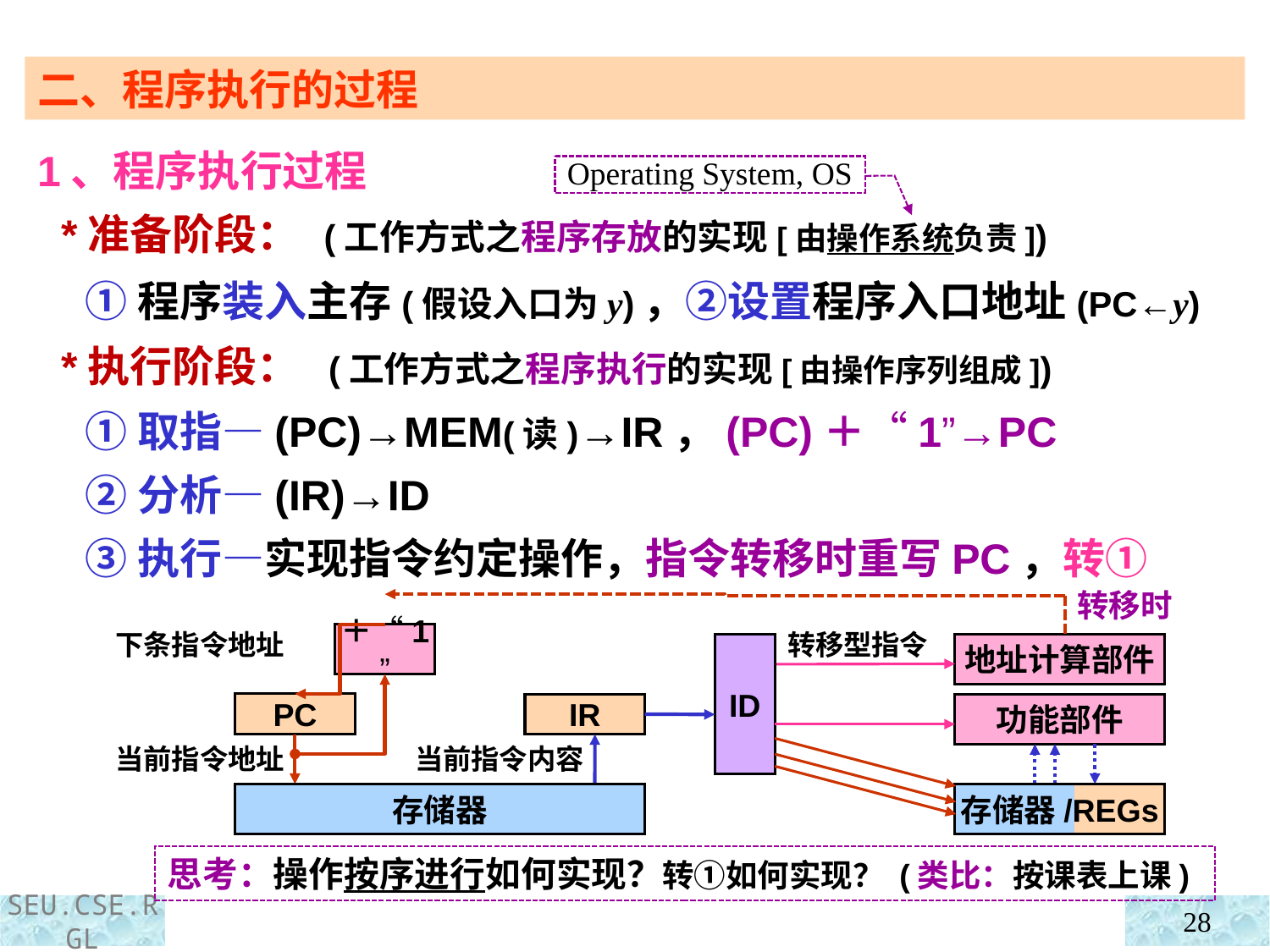

二、程序执行的过程
1、程序执行过程
  *准备阶段：  (工作方式之程序存放的实现[由操作系统负责])

  *执行阶段：  (工作方式之程序执行的实现[由操作序列组成])
Operating System, OS
     ①程序装入主存(假设入口为y)，②设置程序入口地址(PC←y)
     ①取指—(PC)→MEM(读)→IR，(PC)＋“1”→PC
     ②分析—(IR)→ID
     ③执行—实现指令约定操作，指令转移时重写PC，转①
转移时
转移型指令
地址计算部件
＋“1”
下条指令地址
ID
PC
功能部件
IR
当前指令内容
当前指令地址
存储器/REGs

存储器
思考：操作按序进行如何实现？转①如何实现？ (类比：按课表上课)
28